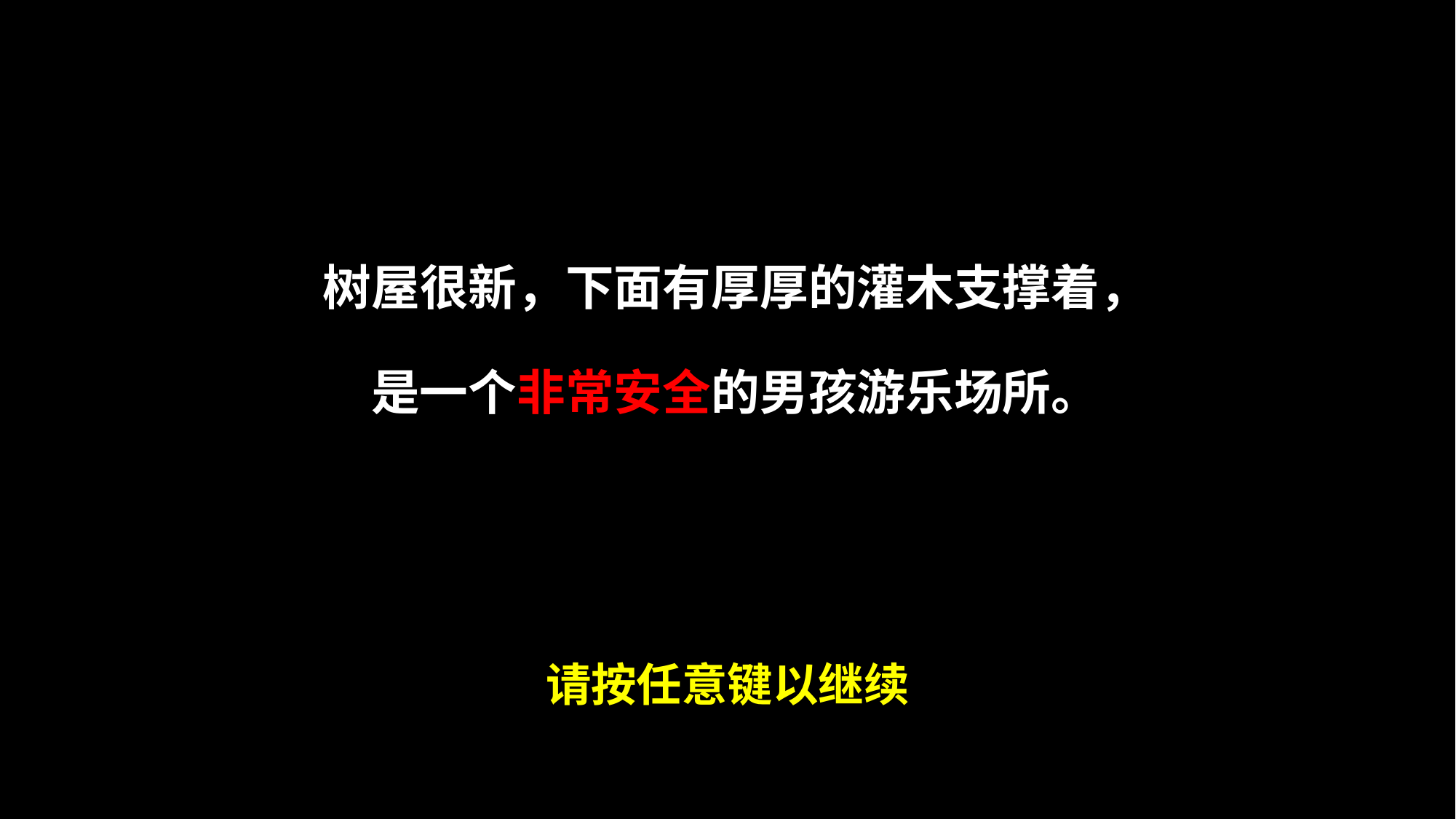

# 树屋很新，下面有厚厚的灌木支撑着， 是一个非常安全的男孩游乐场所。
请按任意键以继续